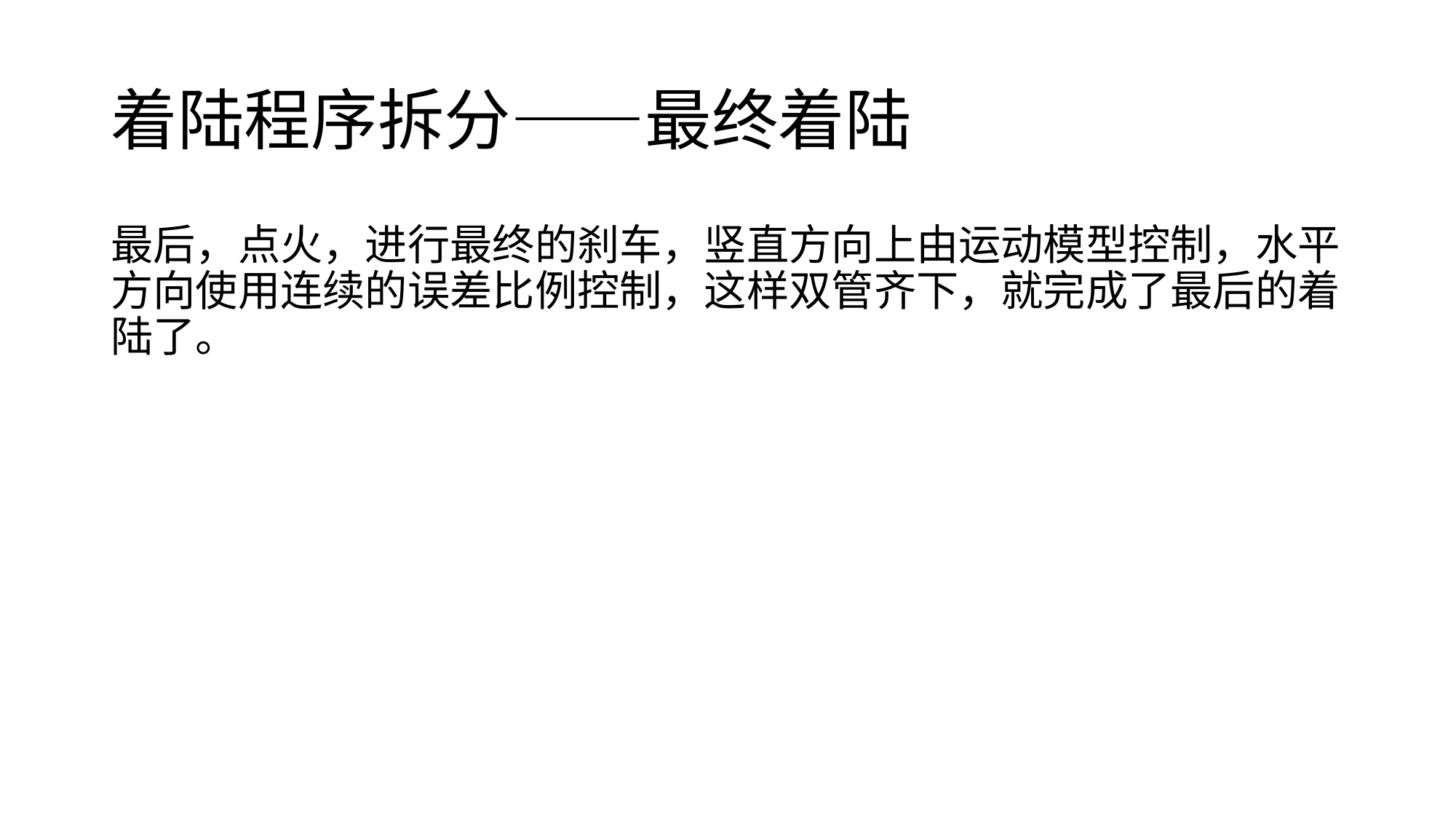

# 着陆程序拆分——最终着陆
最后，点火，进行最终的刹车，竖直方向上由运动模型控制，水平方向使用连续的误差比例控制，这样双管齐下，就完成了最后的着陆了。